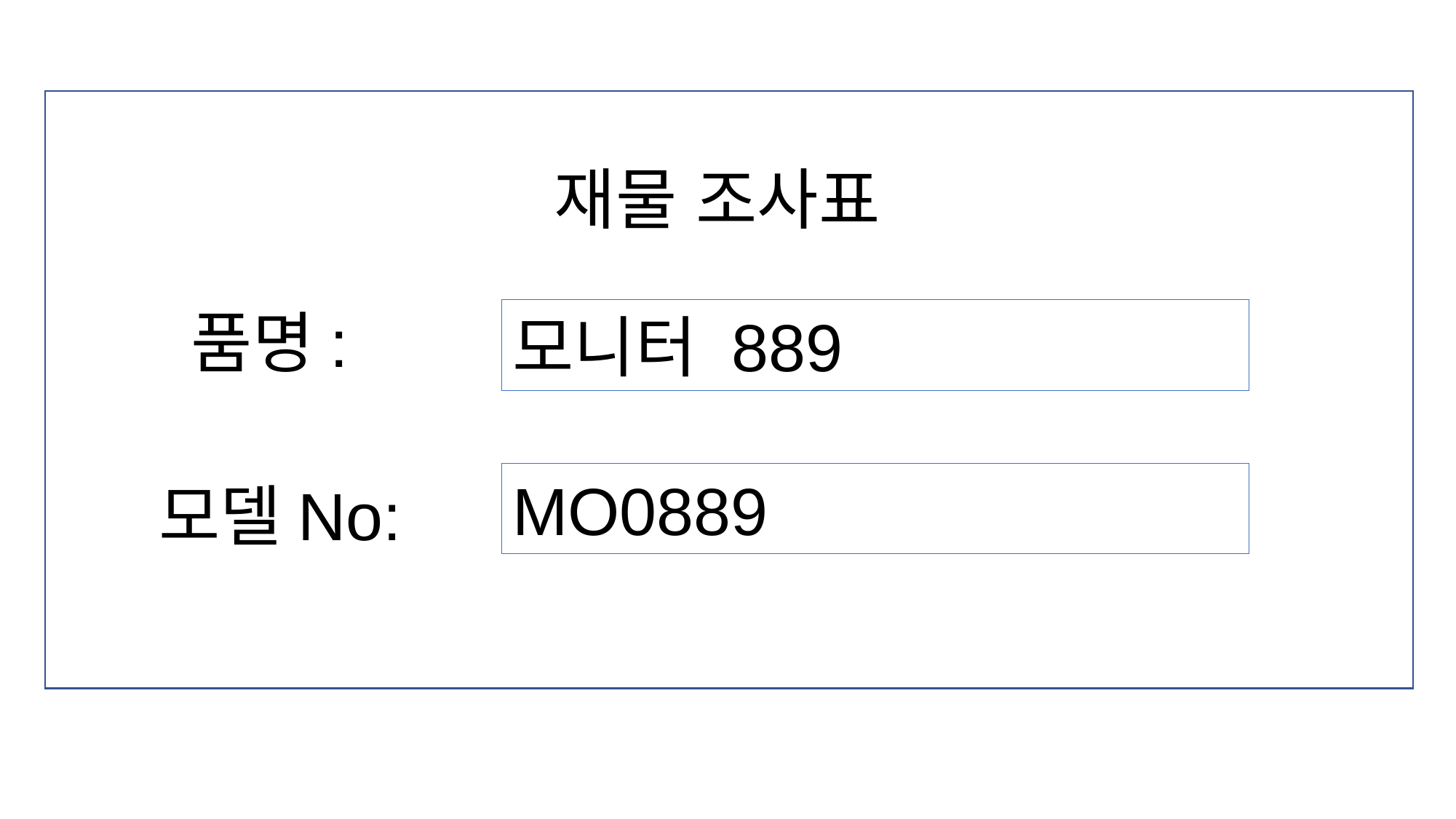

재물 조사표
품명:
모니터 889
MO0889
모델No: